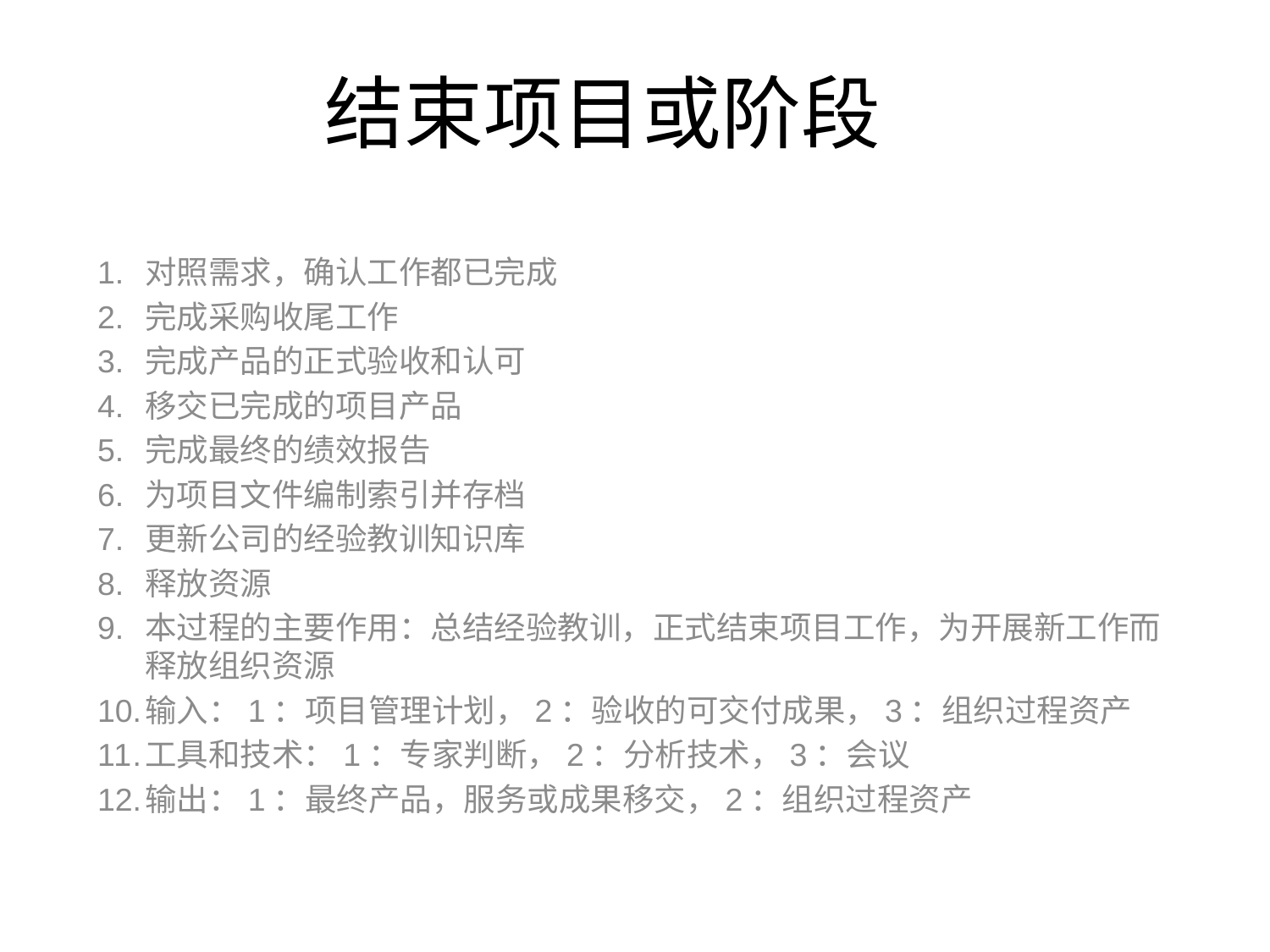

# 结束项目或阶段
对照需求，确认工作都已完成
完成采购收尾工作
完成产品的正式验收和认可
移交已完成的项目产品
完成最终的绩效报告
为项目文件编制索引并存档
更新公司的经验教训知识库
释放资源
本过程的主要作用：总结经验教训，正式结束项目工作，为开展新工作而释放组织资源
输入：1：项目管理计划，2：验收的可交付成果，3：组织过程资产
工具和技术：1：专家判断，2：分析技术，3：会议
输出：1：最终产品，服务或成果移交，2：组织过程资产